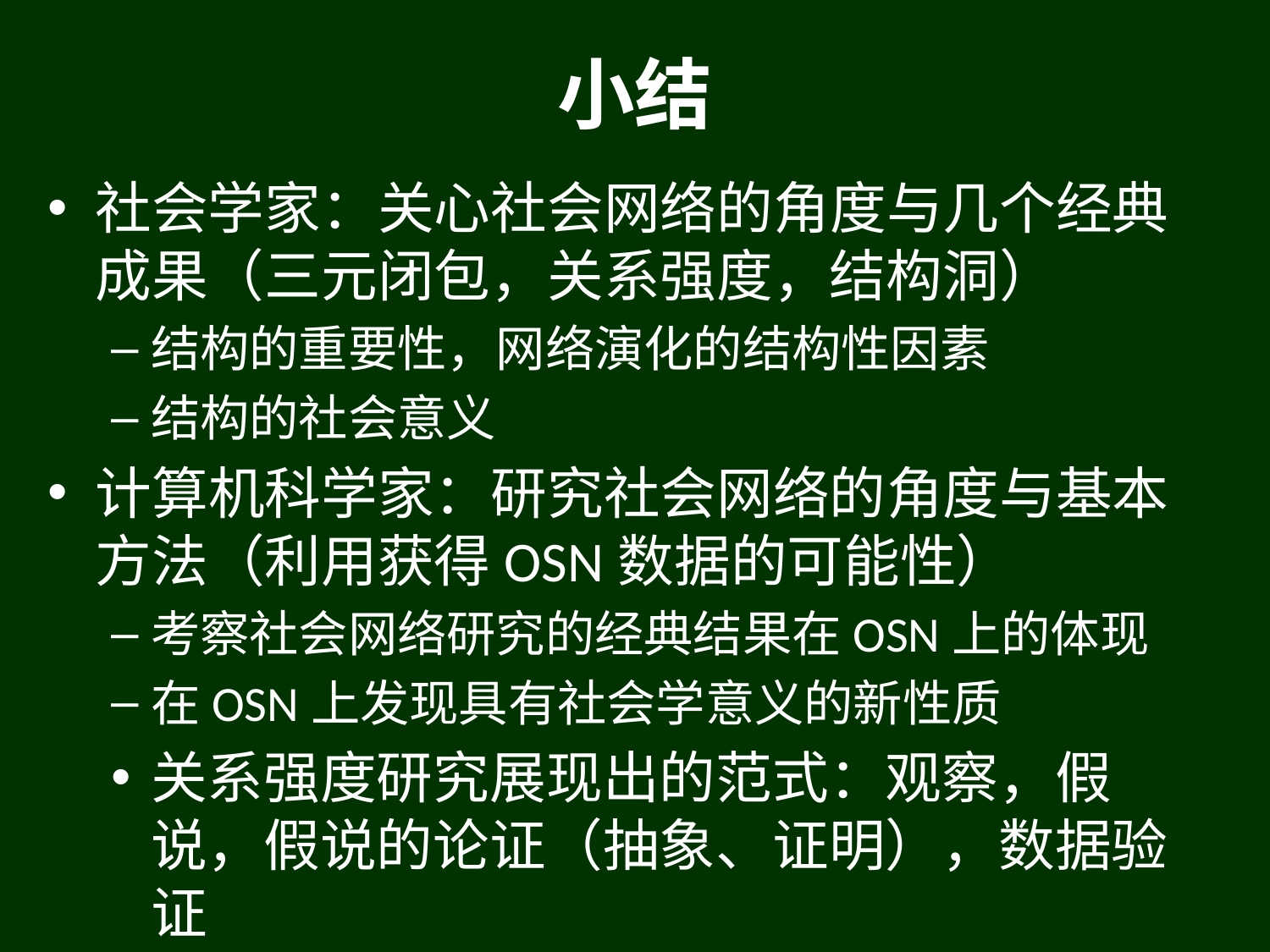

# 小结
社会学家：关心社会网络的角度与几个经典成果（三元闭包，关系强度，结构洞）
结构的重要性，网络演化的结构性因素
结构的社会意义
计算机科学家：研究社会网络的角度与基本方法（利用获得OSN数据的可能性）
考察社会网络研究的经典结果在OSN上的体现
在OSN上发现具有社会学意义的新性质
关系强度研究展现出的范式：观察，假说，假说的论证（抽象、证明），数据验证